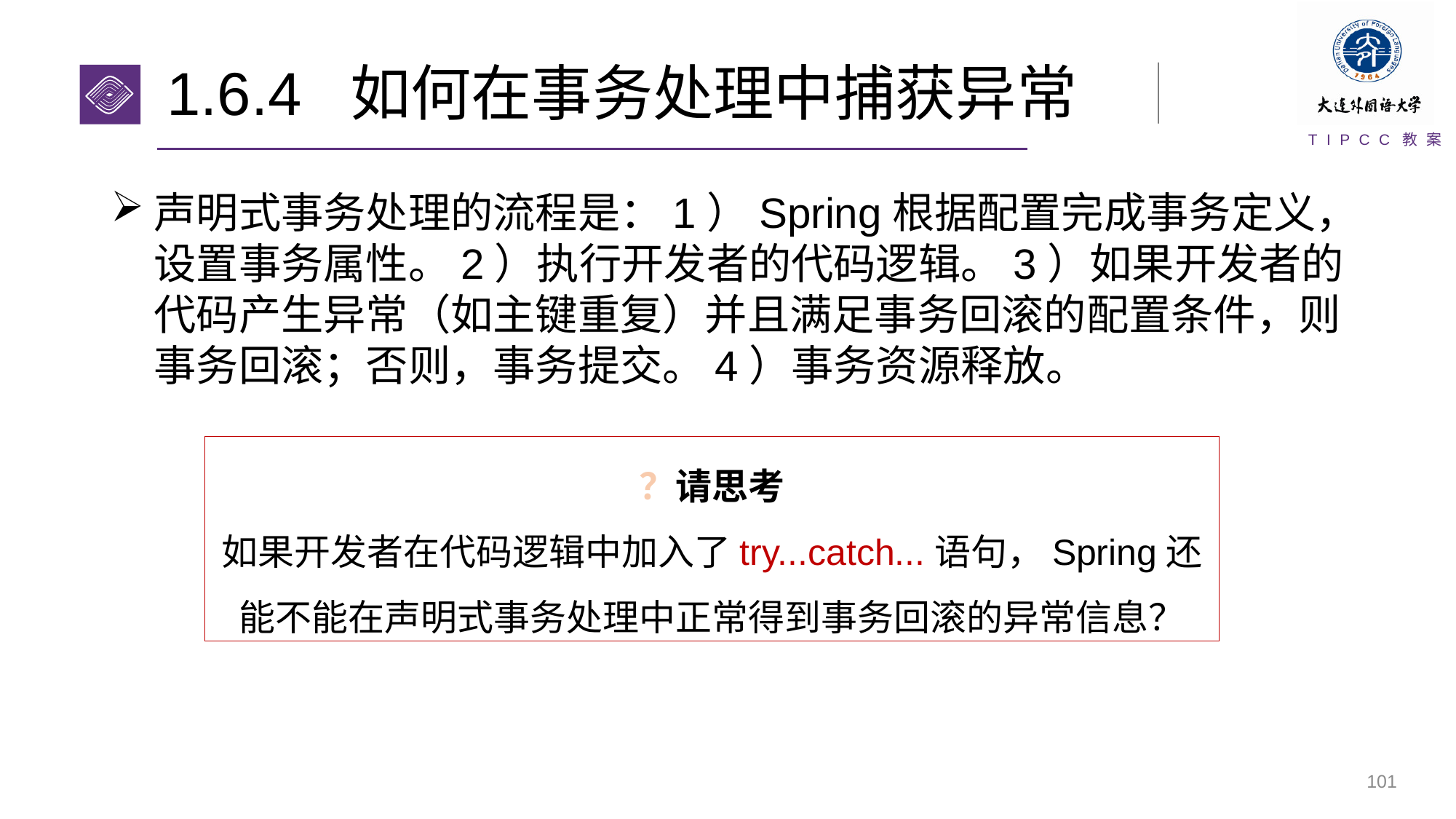

# 1.6.4  如何在事务处理中捕获异常
声明式事务处理的流程是：1）Spring根据配置完成事务定义，设置事务属性。2）执行开发者的代码逻辑。3）如果开发者的代码产生异常（如主键重复）并且满足事务回滚的配置条件，则事务回滚；否则，事务提交。4）事务资源释放。
？请思考
如果开发者在代码逻辑中加入了try...catch...语句，Spring还能不能在声明式事务处理中正常得到事务回滚的异常信息？
101